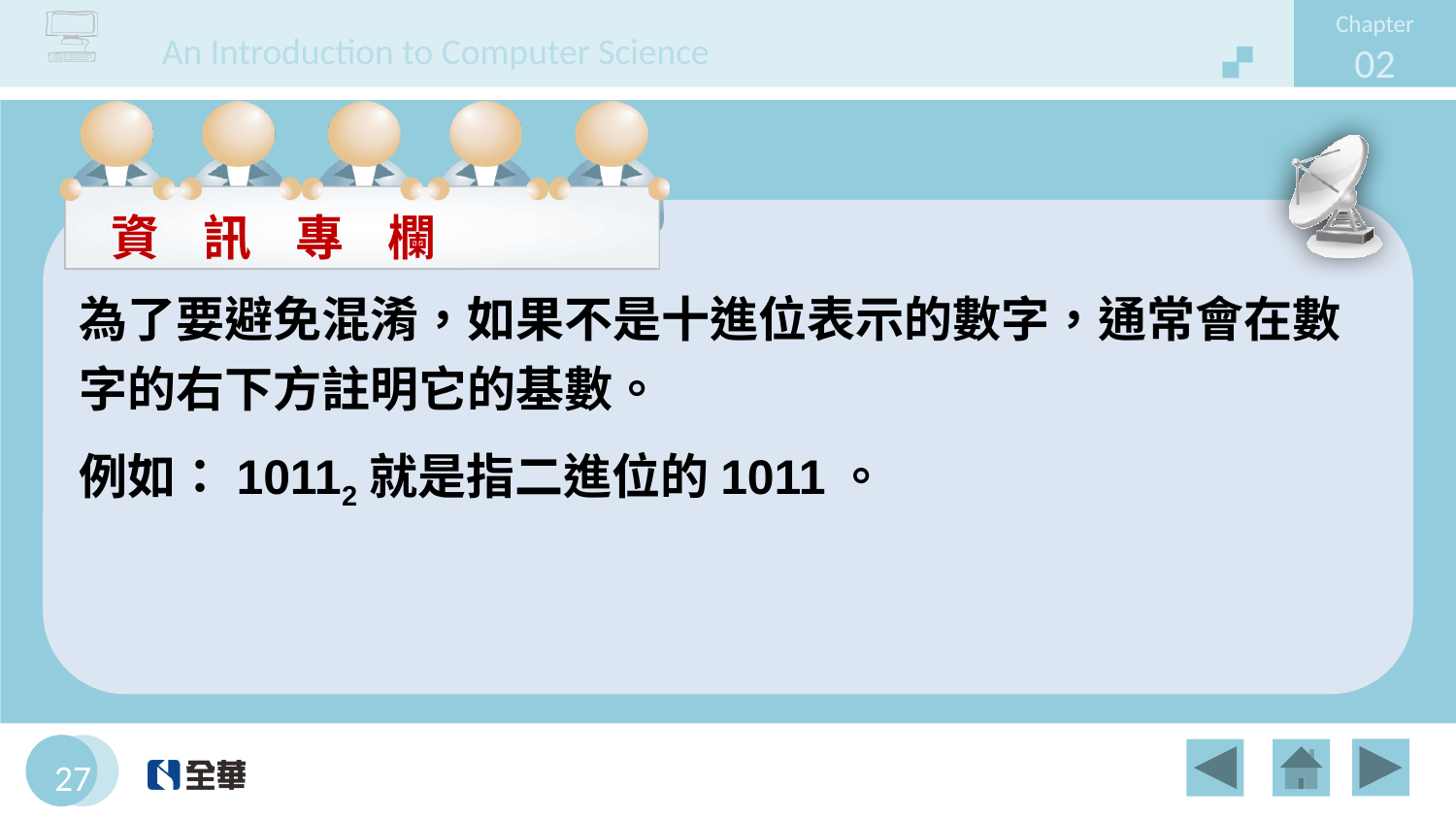

為了要避免混淆，如果不是十進位表示的數字，通常會在數字的右下方註明它的基數。
例如：10112就是指二進位的1011。